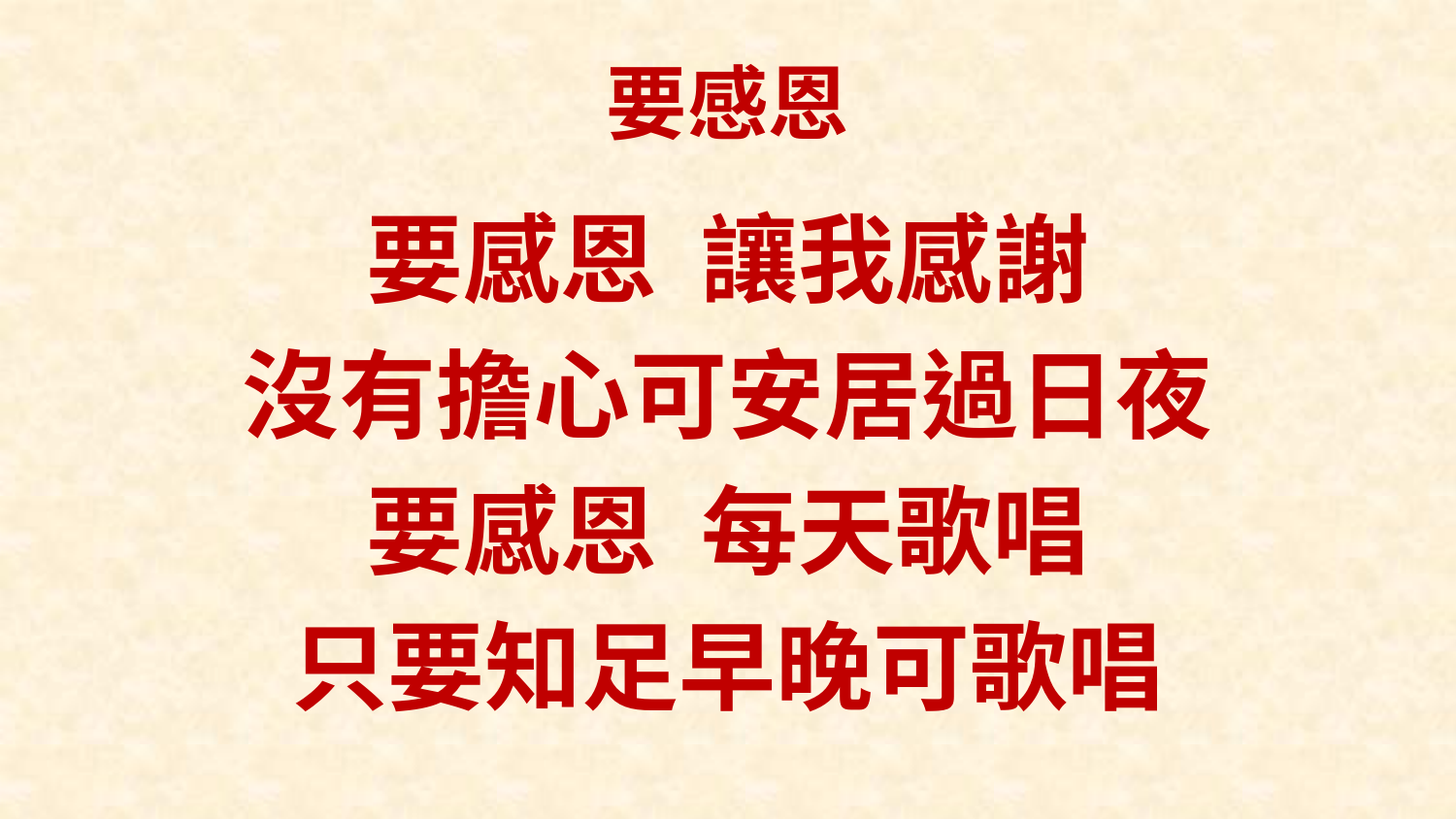

# 要感恩
要感恩  讓我感謝
沒有擔心可安居過日夜
要感恩  每天歌唱
只要知足早晚可歌唱